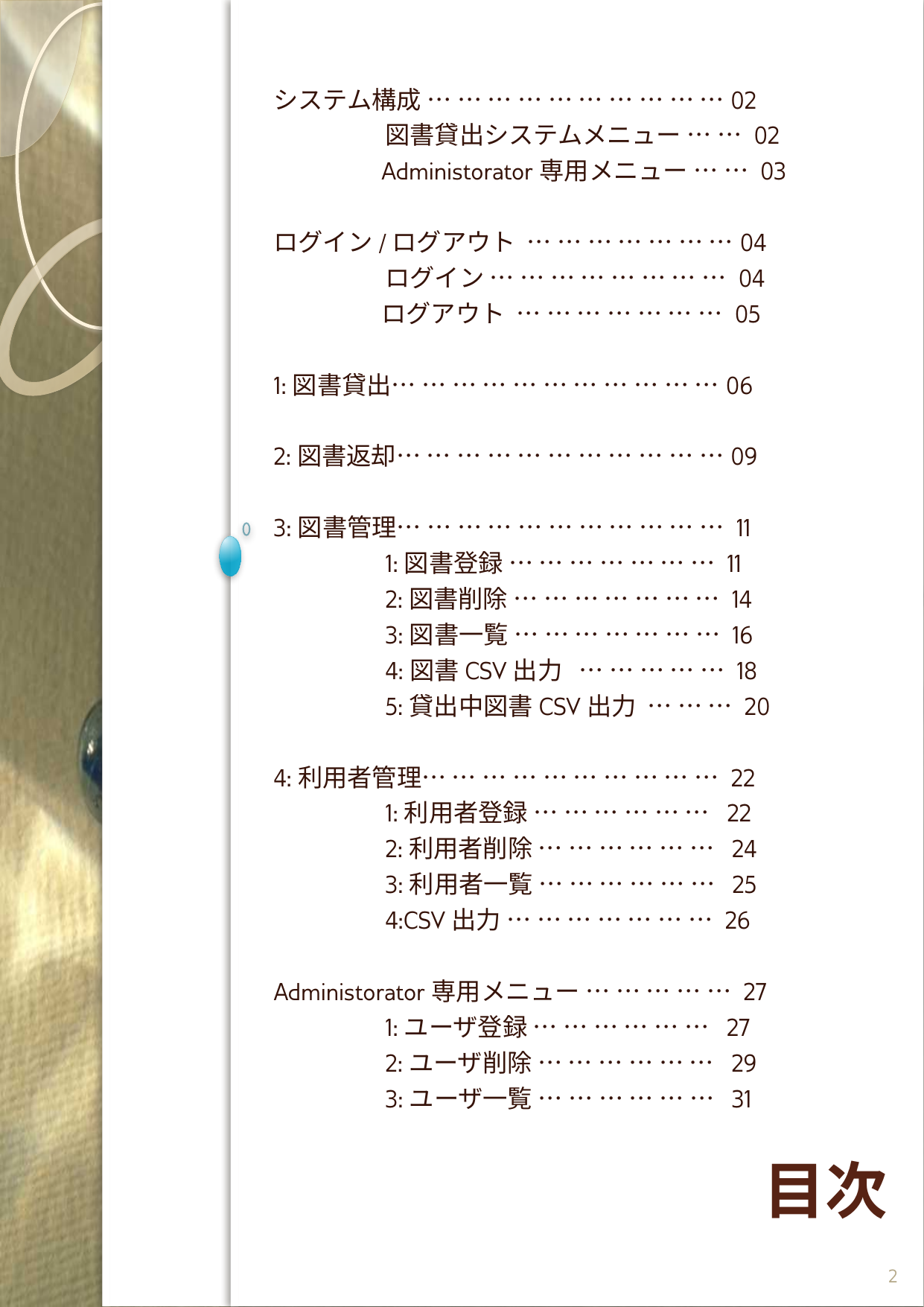

システム構成 … … … … … … … … … …02
	図書貸出システムメニュー … … 02
Administorator専用メニュー … … 03

ログイン/ログアウト  … … … … … … …04
	ログイン … … … … … … … … 04
ログアウト  … … … … … … … 05

1:図書貸出… … … … … … … … … … …06

2:図書返却… … … … … … … … … … …09

3:図書管理… … … … … … … … … … … 11
	1:図書登録 … … … … … … … 11
	2:図書削除 … … … … … … … 14
	3:図書一覧 … … … … … … … 16
	4:図書CSV出力   … … … … … 18
	5:貸出中図書CSV出力  … … … 20

4:利用者管理… … … … … … … … … … 22
	1:利用者登録 … … … … … …  22
	2:利用者削除 … … … … … …  24
	3:利用者一覧 … … … … … …  25
	4:CSV出力 … … … … … … … 26

Administorator専用メニュー … … … … … 27
	1:ユーザ登録 … … … … … …  27
	2:ユーザ削除 … … … … … …  29
	3:ユーザ一覧 … … … … … …  31
# 目次
2